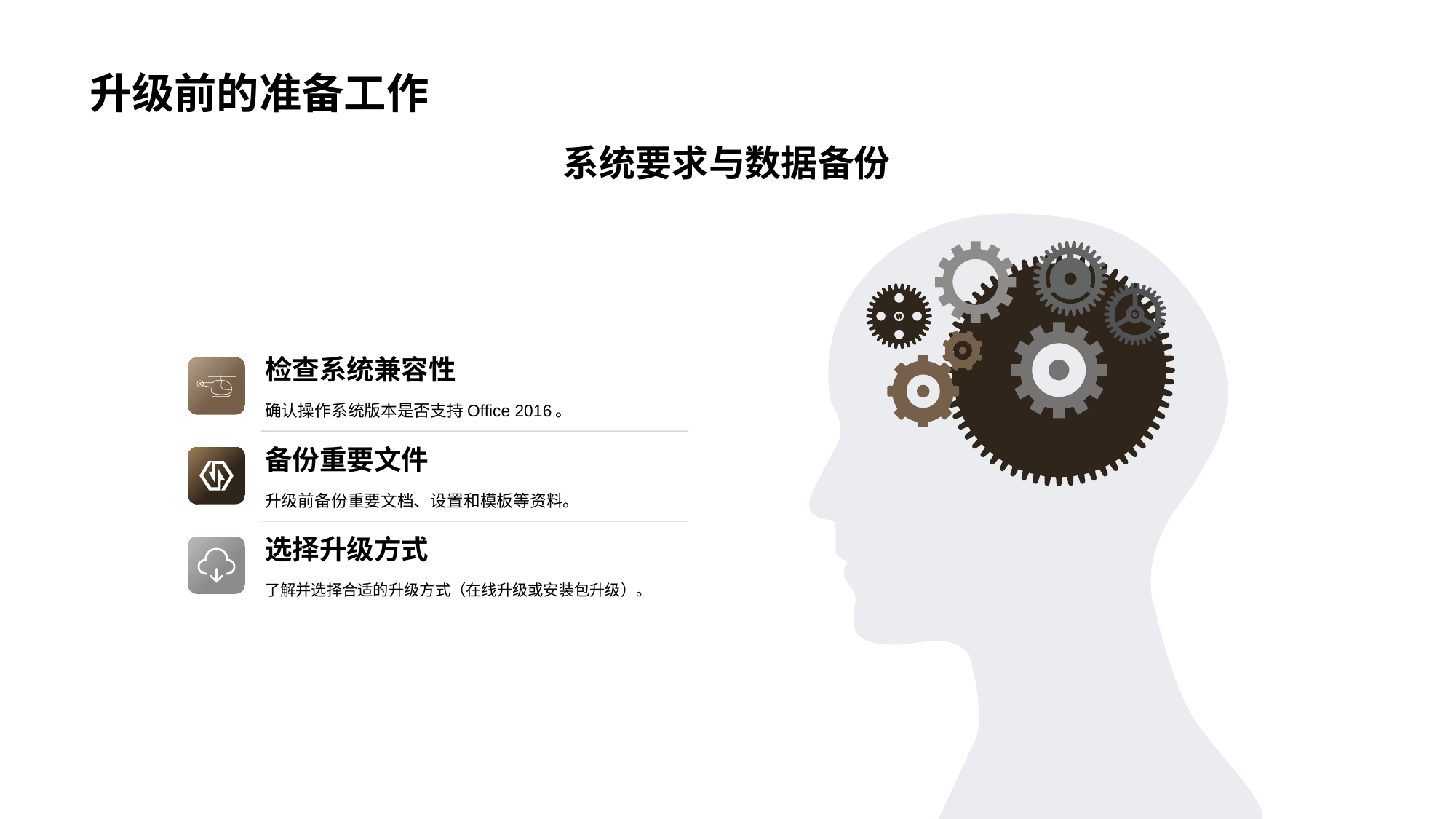

# 升级前的准备工作
系统要求与数据备份

检查系统兼容性

确认操作系统版本是否支持Office 2016。
备份重要文件

升级前备份重要文档、设置和模板等资料。
选择升级方式

了解并选择合适的升级方式（在线升级或安装包升级）。